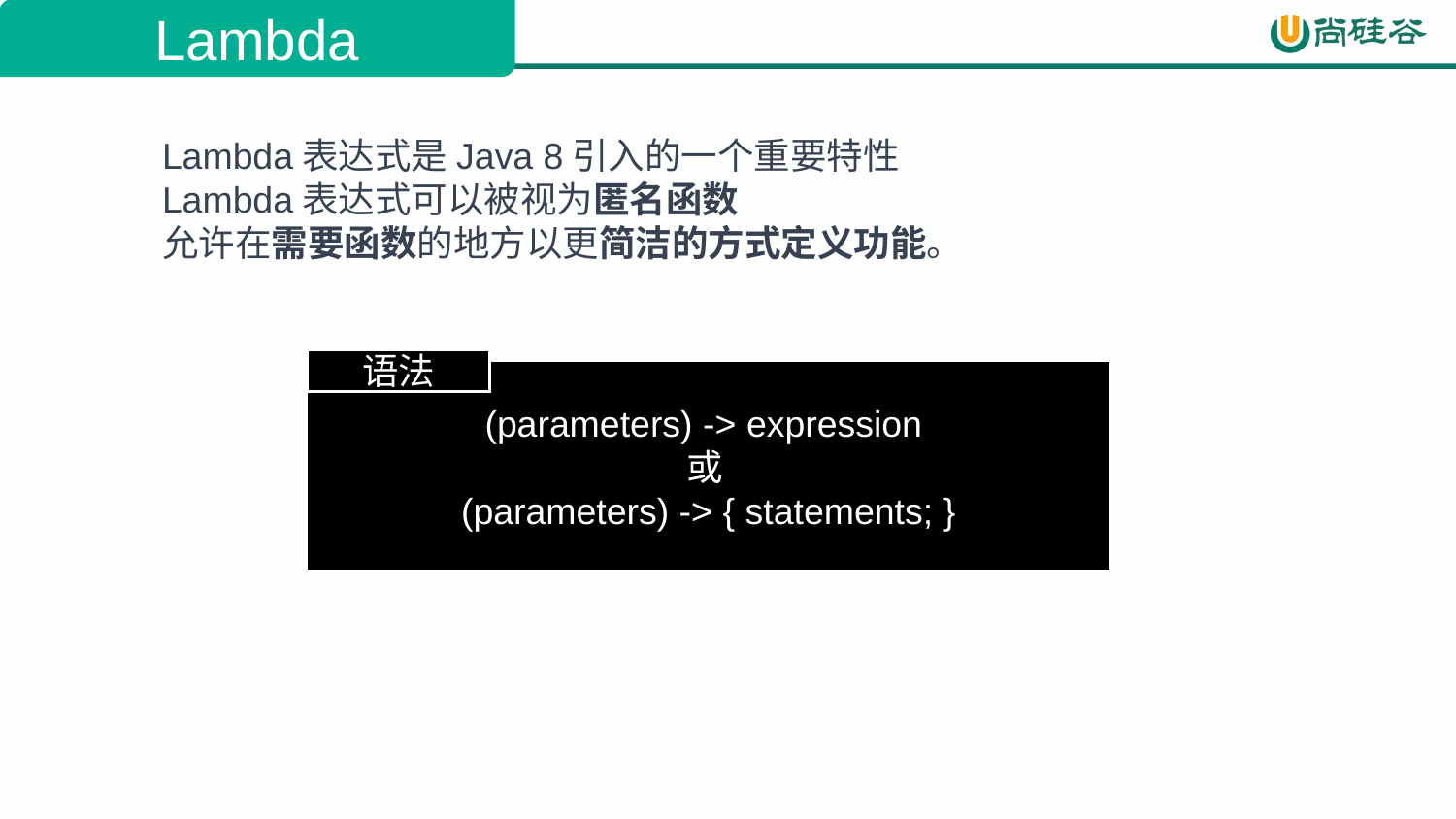

Lambda
Lambda表达式是Java 8引入的一个重要特性
Lambda表达式可以被视为匿名函数
允许在需要函数的地方以更简洁的方式定义功能。
语法
(parameters) -> expression
或
(parameters) -> { statements; }